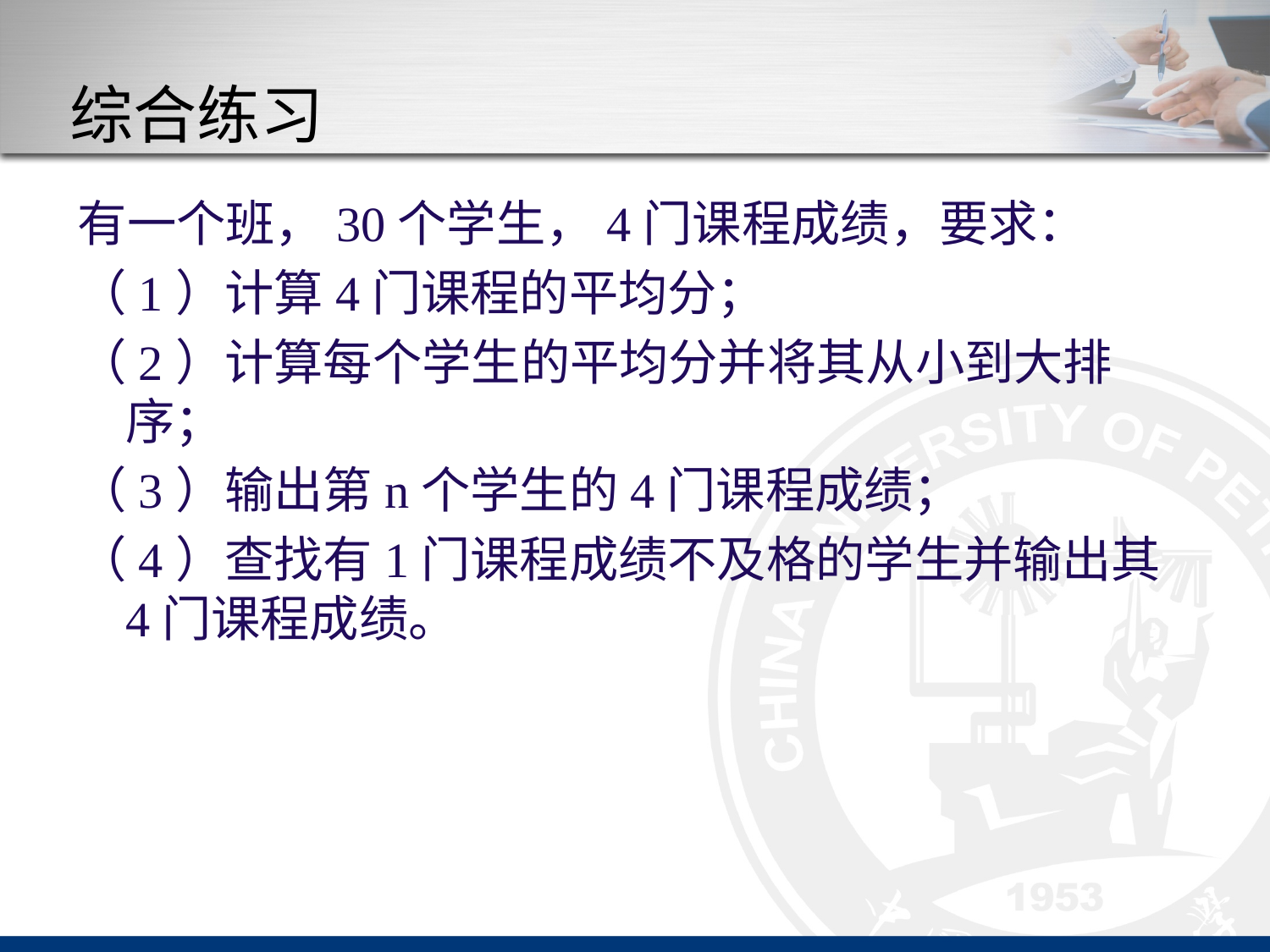

# 综合练习
有一个班，30个学生，4门课程成绩，要求：
（1）计算4门课程的平均分；
（2）计算每个学生的平均分并将其从小到大排序；
（3）输出第n个学生的4门课程成绩；
（4）查找有1门课程成绩不及格的学生并输出其4门课程成绩。